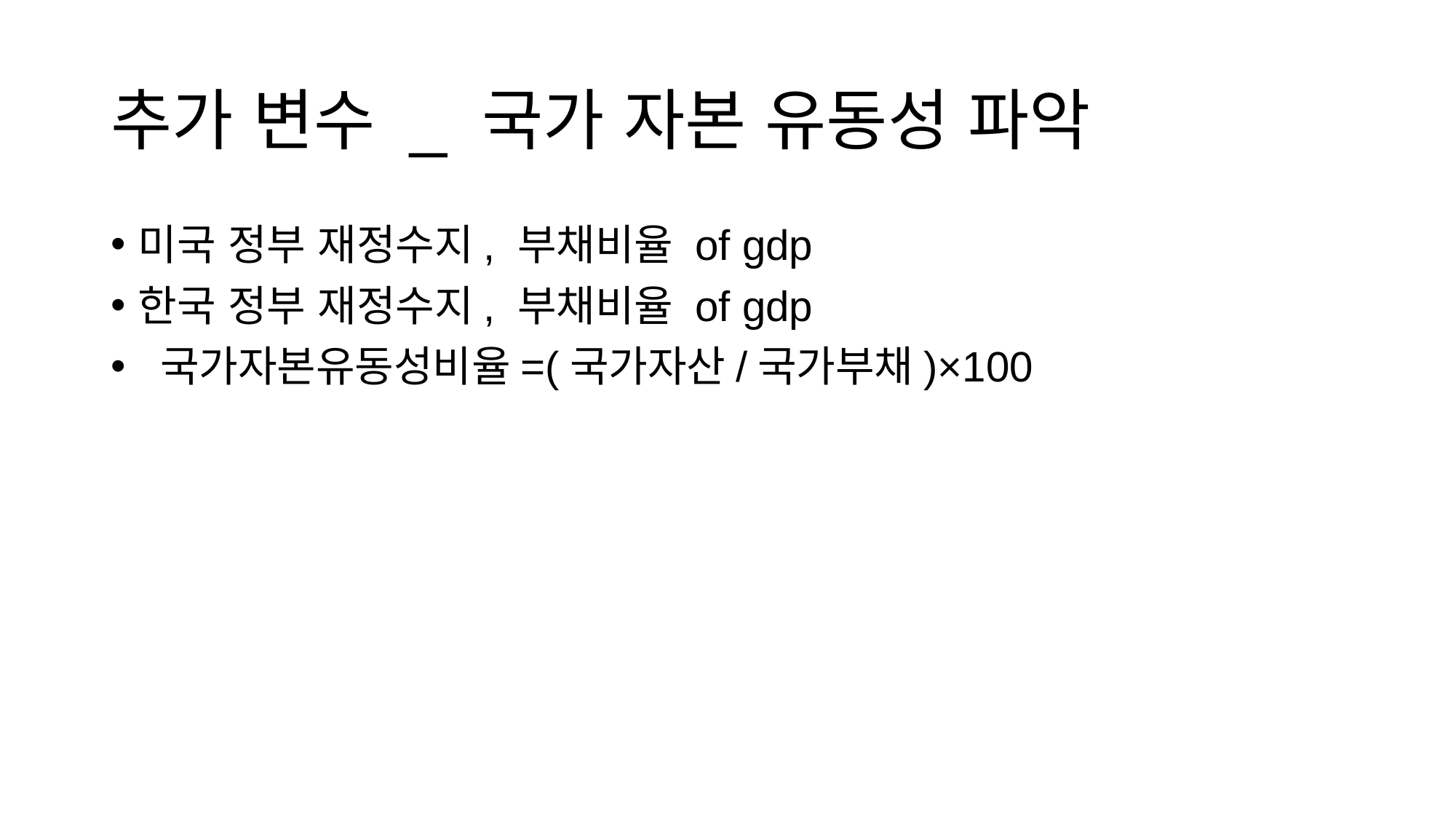

# 추가 변수 _ 국가 자본 유동성 파악
미국 정부 재정수지, 부채비율 of gdp
한국 정부 재정수지, 부채비율 of gdp
 국가자본유동성비율=(국가자산/국가부채)×100